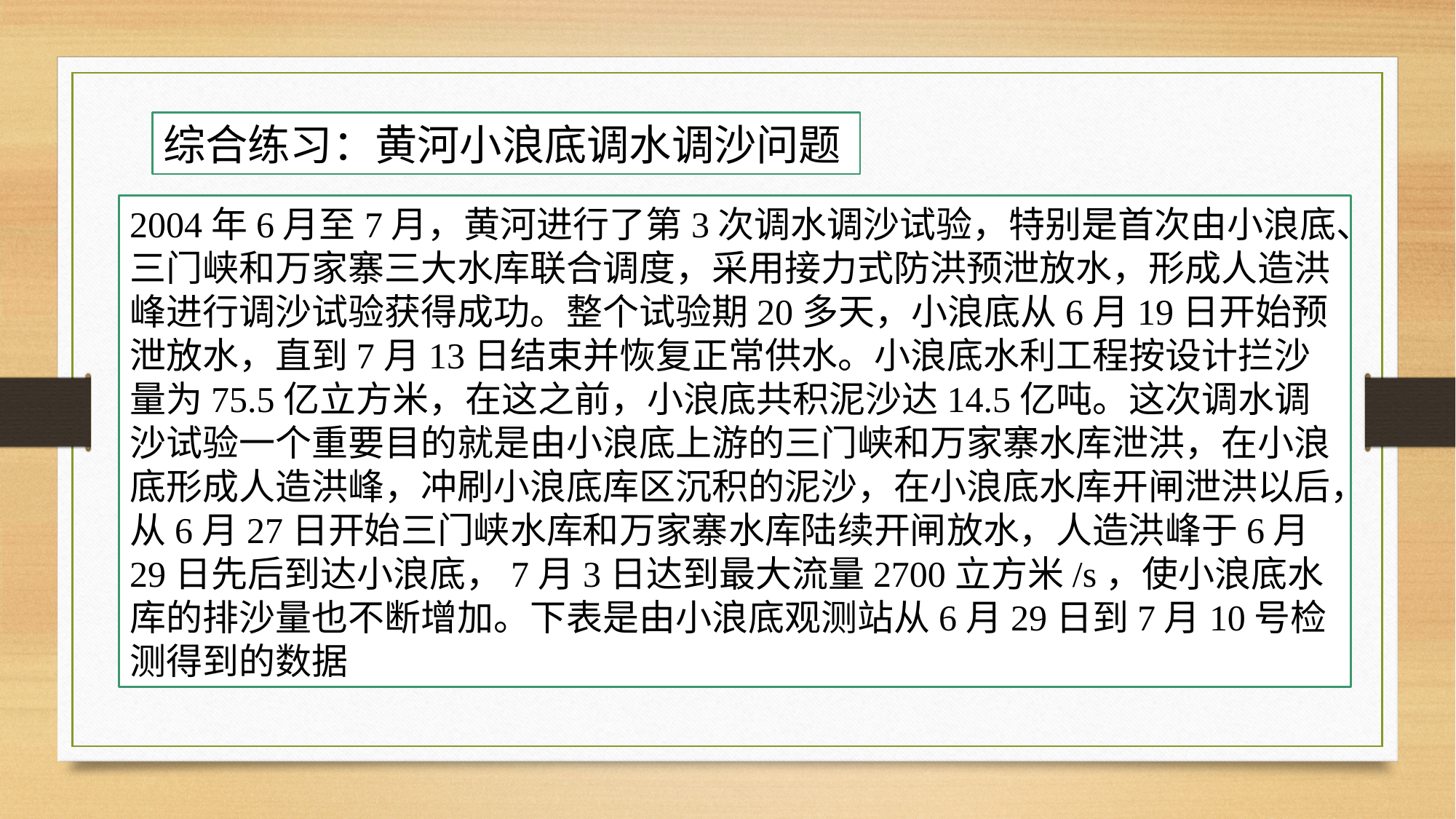

综合练习：黄河小浪底调水调沙问题
2004年6月至7月，黄河进行了第3次调水调沙试验，特别是首次由小浪底、三门峡和万家寨三大水库联合调度，采用接力式防洪预泄放水，形成人造洪峰进行调沙试验获得成功。整个试验期20多天，小浪底从6月19日开始预泄放水，直到7月13日结束并恢复正常供水。小浪底水利工程按设计拦沙量为75.5亿立方米，在这之前，小浪底共积泥沙达14.5亿吨。这次调水调沙试验一个重要目的就是由小浪底上游的三门峡和万家寨水库泄洪，在小浪底形成人造洪峰，冲刷小浪底库区沉积的泥沙，在小浪底水库开闸泄洪以后，从6月27日开始三门峡水库和万家寨水库陆续开闸放水，人造洪峰于6月29日先后到达小浪底，7月3日达到最大流量2700立方米/s，使小浪底水库的排沙量也不断增加。下表是由小浪底观测站从6月29日到7月10号检测得到的数据